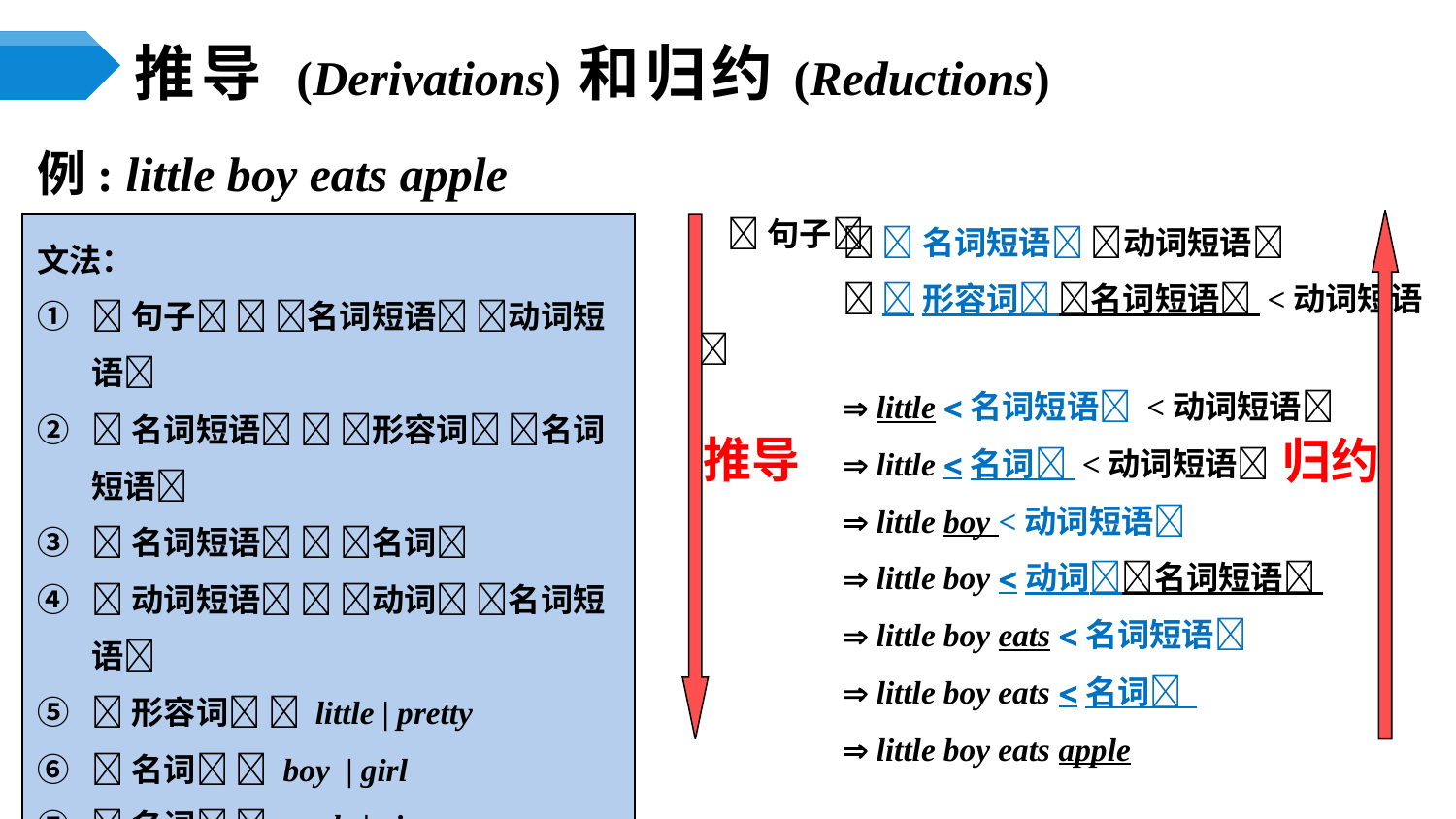

推导 (Derivations)和归约(Reductions)
例: little boy eats apple
	⇒ <名词短语> <动词短语>
	⇒ <形容词> <名词短语> <动词短语>
	⇒ little <名词短语> <动词短语>
	⇒ little <名词> <动词短语>
	⇒ little boy <动词短语>
	⇒ little boy <动词><名词短语>
	⇒ little boy eats <名词短语>
	⇒ little boy eats <名词>
	⇒ little boy eats apple
<句子>

文法：
<句子> → <名词短语> <动词短语>
<名词短语> → <形容词> <名词短语>
<名词短语> → <名词>
<动词短语> → <动词> <名词短语>
<形容词> → little | pretty
<名词> → boy  | girl
<名词> → apple | pie
<动词> → eats | watches

推导
归约